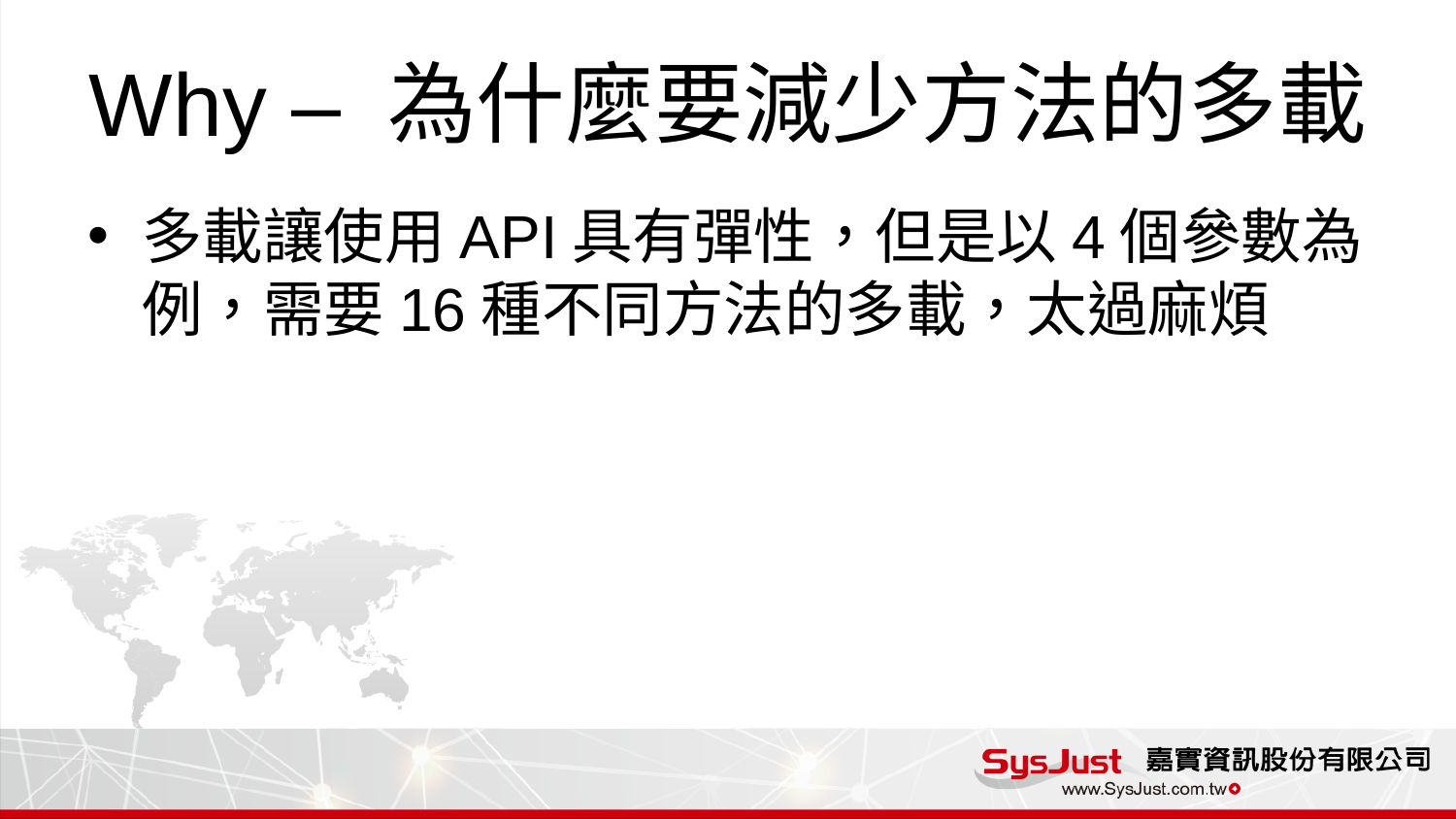

# Why – 為什麼要減少方法的多載
多載讓使用API具有彈性，但是以4個參數為例，需要16種不同方法的多載，太過麻煩